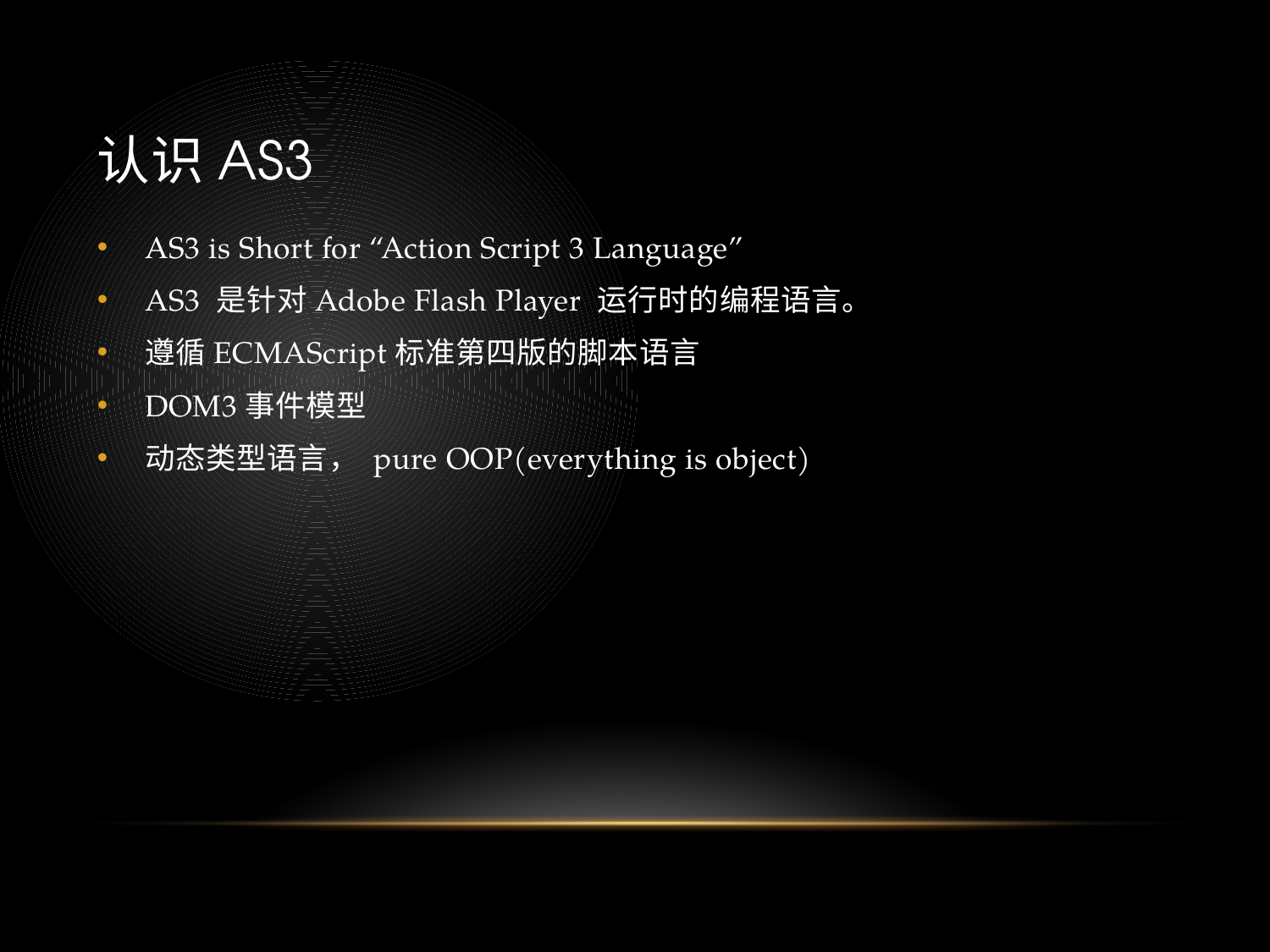

# 认识AS3
AS3 is Short for “Action Script 3 Language”
AS3 是针对Adobe Flash Player 运行时的编程语言。
遵循ECMAScript标准第四版的脚本语言
DOM3事件模型
动态类型语言， pure OOP(everything is object)